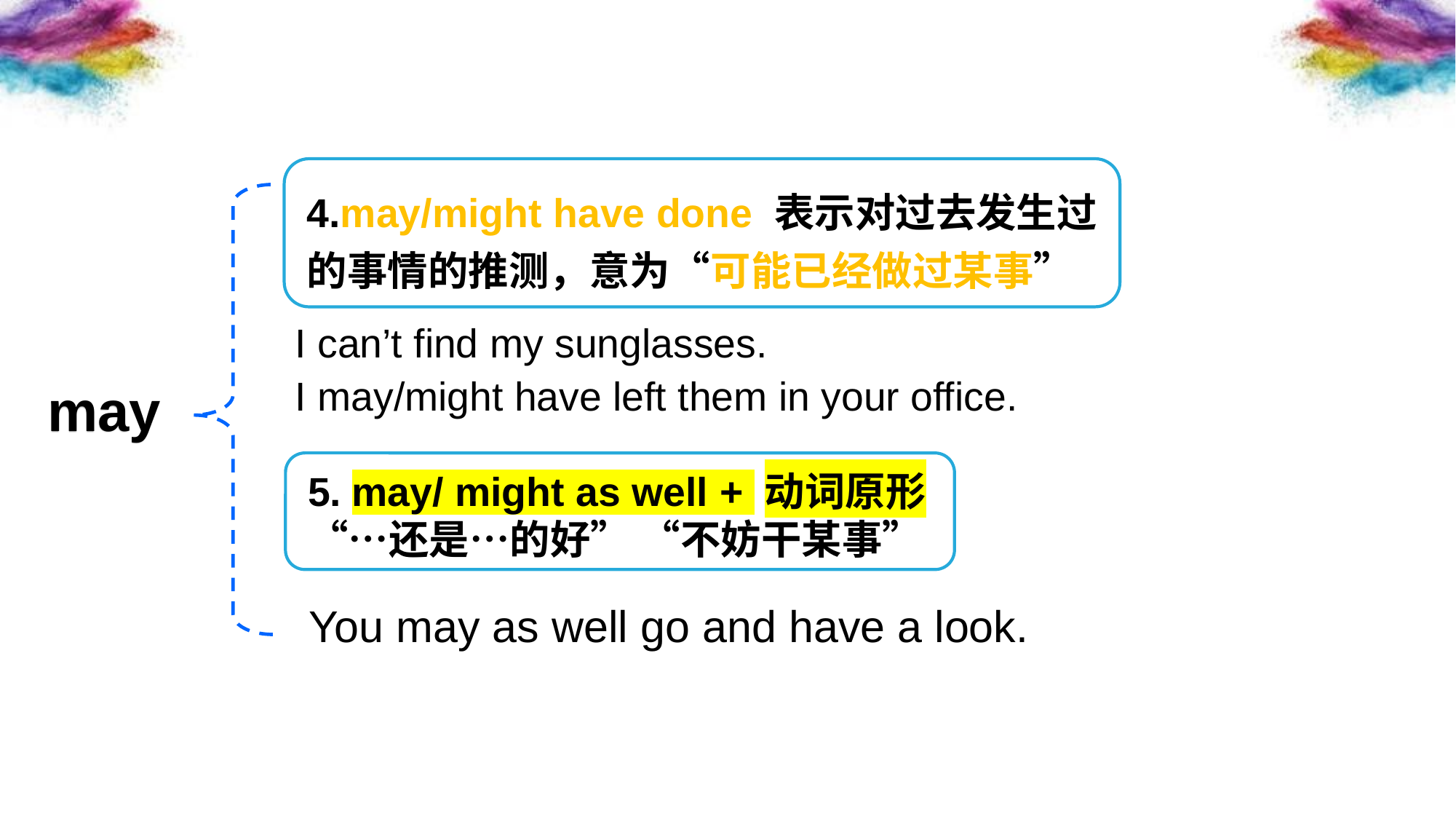

4.may/might have done 表示对过去发生过的事情的推测，意为“可能已经做过某事”

I can’t find my sunglasses.
I may/might have left them in your office.
 may

5. may/ might as well + 动词原形 “…还是…的好” “不妨干某事”
You may as well go and have a look.